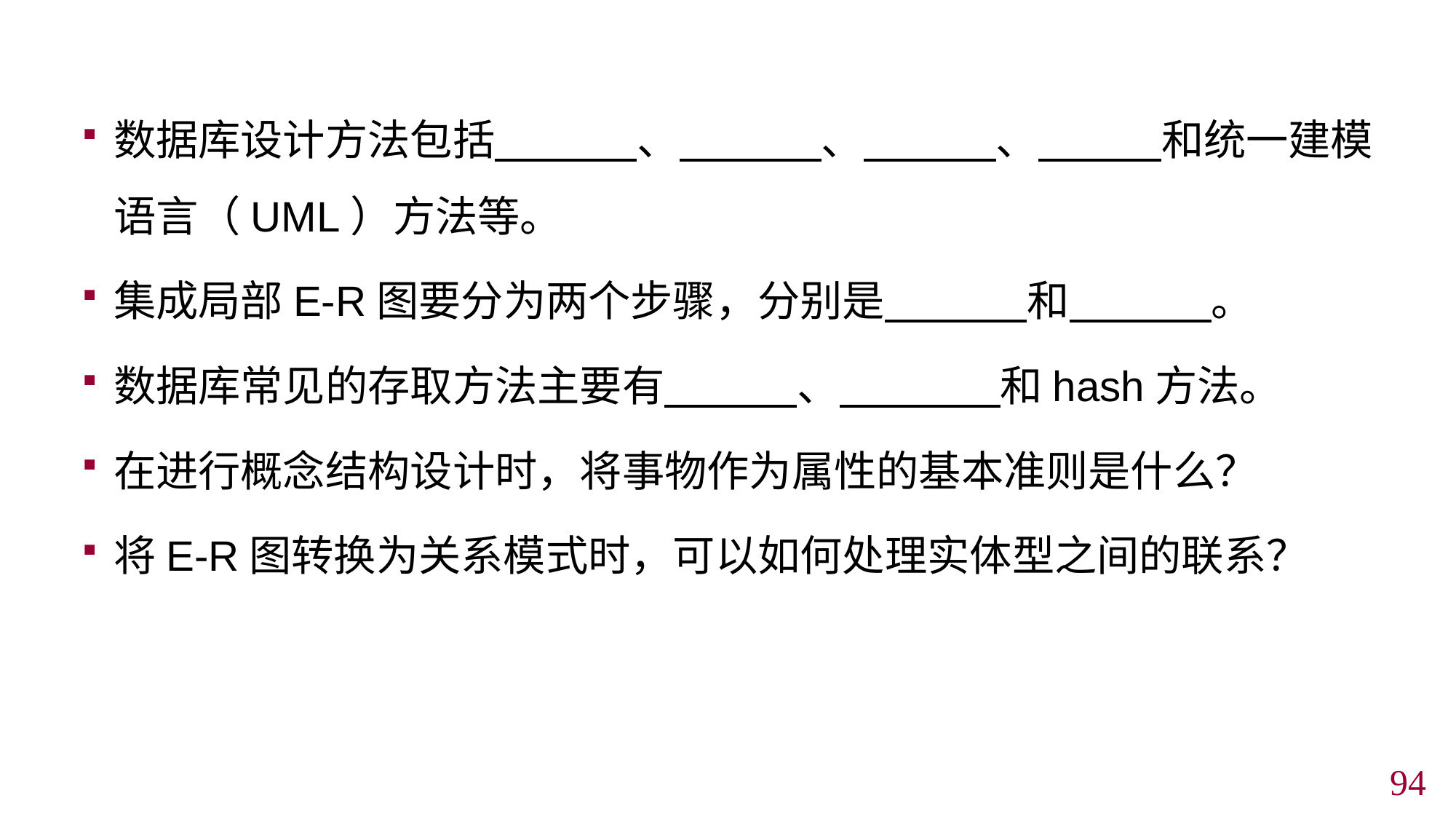

数据库设计方法包括               、               、              、             和统一建模语言（UML）方法等。
集成局部E-R图要分为两个步骤，分别是               和               。
数据库常见的存取方法主要有              、                 和hash方法。
在进行概念结构设计时，将事物作为属性的基本准则是什么？
将E-R图转换为关系模式时，可以如何处理实体型之间的联系？

94